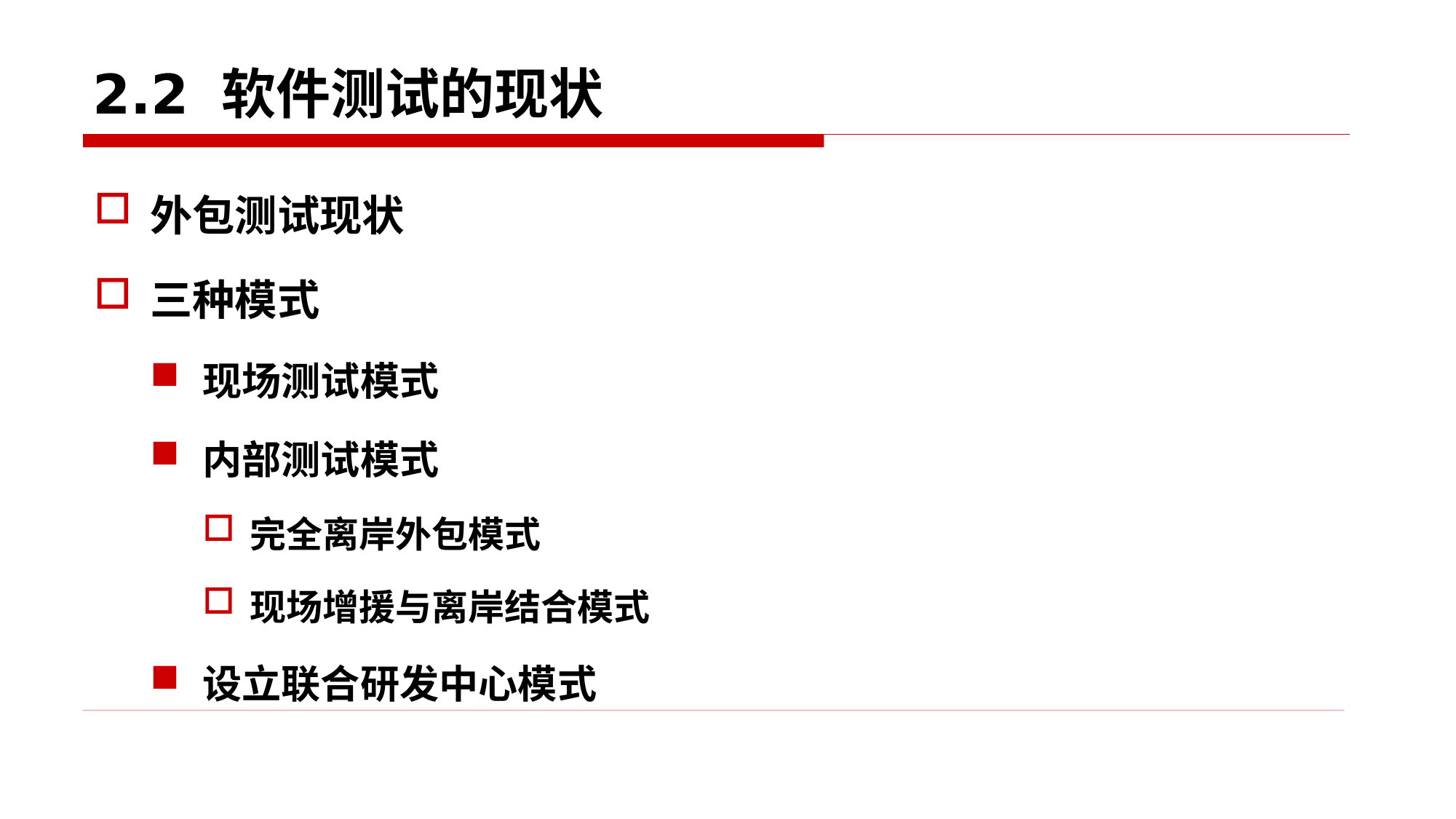

# 2.2 软件测试的现状
外包测试现状
三种模式
现场测试模式
内部测试模式
完全离岸外包模式
现场增援与离岸结合模式
设立联合研发中心模式
13